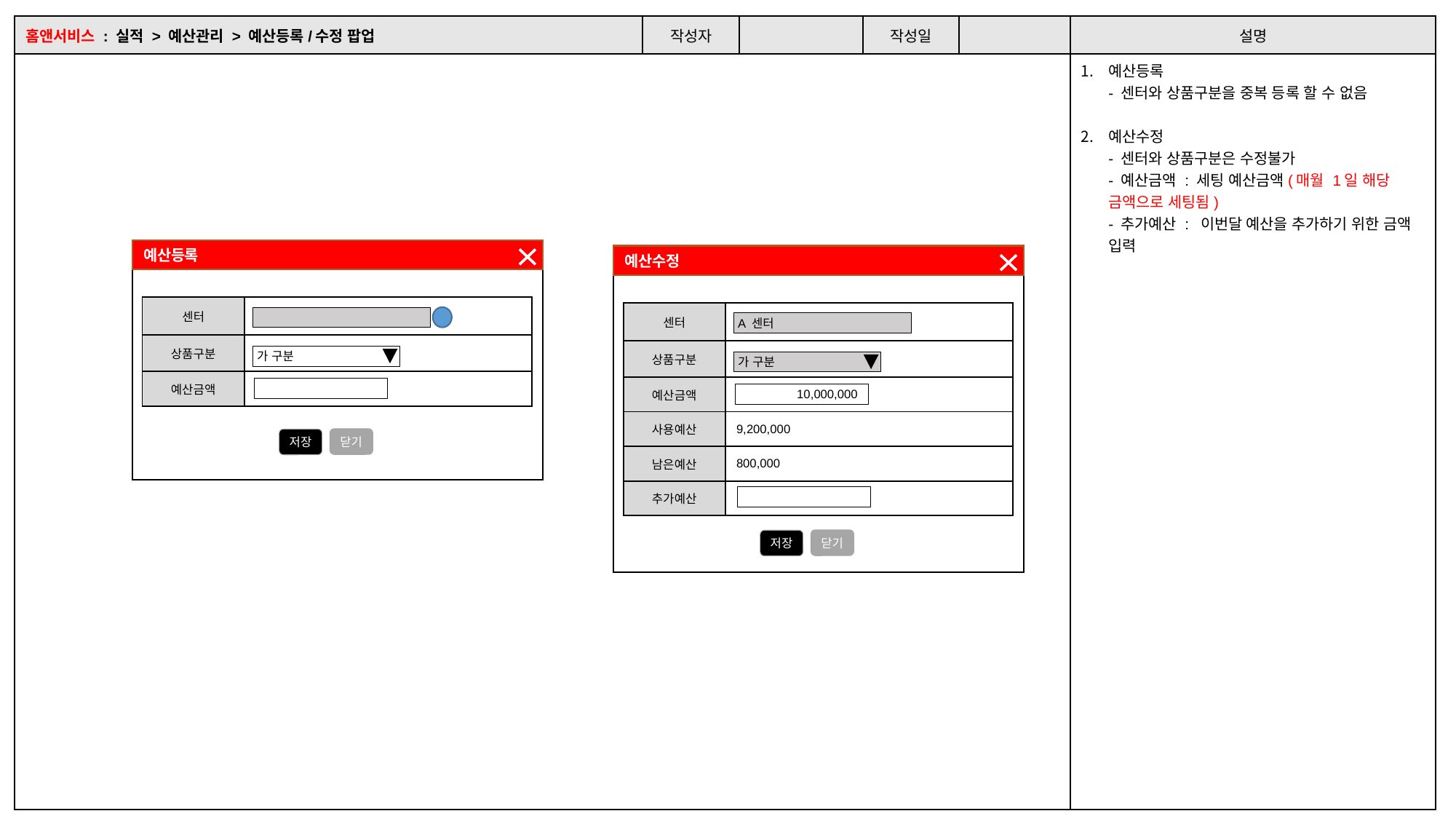

| 홈앤서비스 : 실적 > 예산관리 > 예산등록/수정 팝업 | 작성자 |  | 작성일 |  | 설명 |
| --- | --- | --- | --- | --- | --- |
|  |  |  |  |  | 예산등록 - 센터와 상품구분을 중복 등록 할 수 없음 예산수정 - 센터와 상품구분은 수정불가 - 예산금액 : 세팅 예산금액(매월 1일 해당 금액으로 세팅됨) - 추가예산 : 이번달 예산을 추가하기 위한 금액 입력 |

예산등록

예산수정

| 센터 |  |
| --- | --- |
| 상품구분 |  |
| 예산금액 |  |
| 센터 |  |
| --- | --- |
| 상품구분 |  |
| 예산금액 |  |
| 사용예산 | 9,200,000 |
| 남은예산 | 800,000 |
| 추가예산 |  |

A 센터
가 구분

가 구분

10,000,000
닫기
저장

닫기
저장